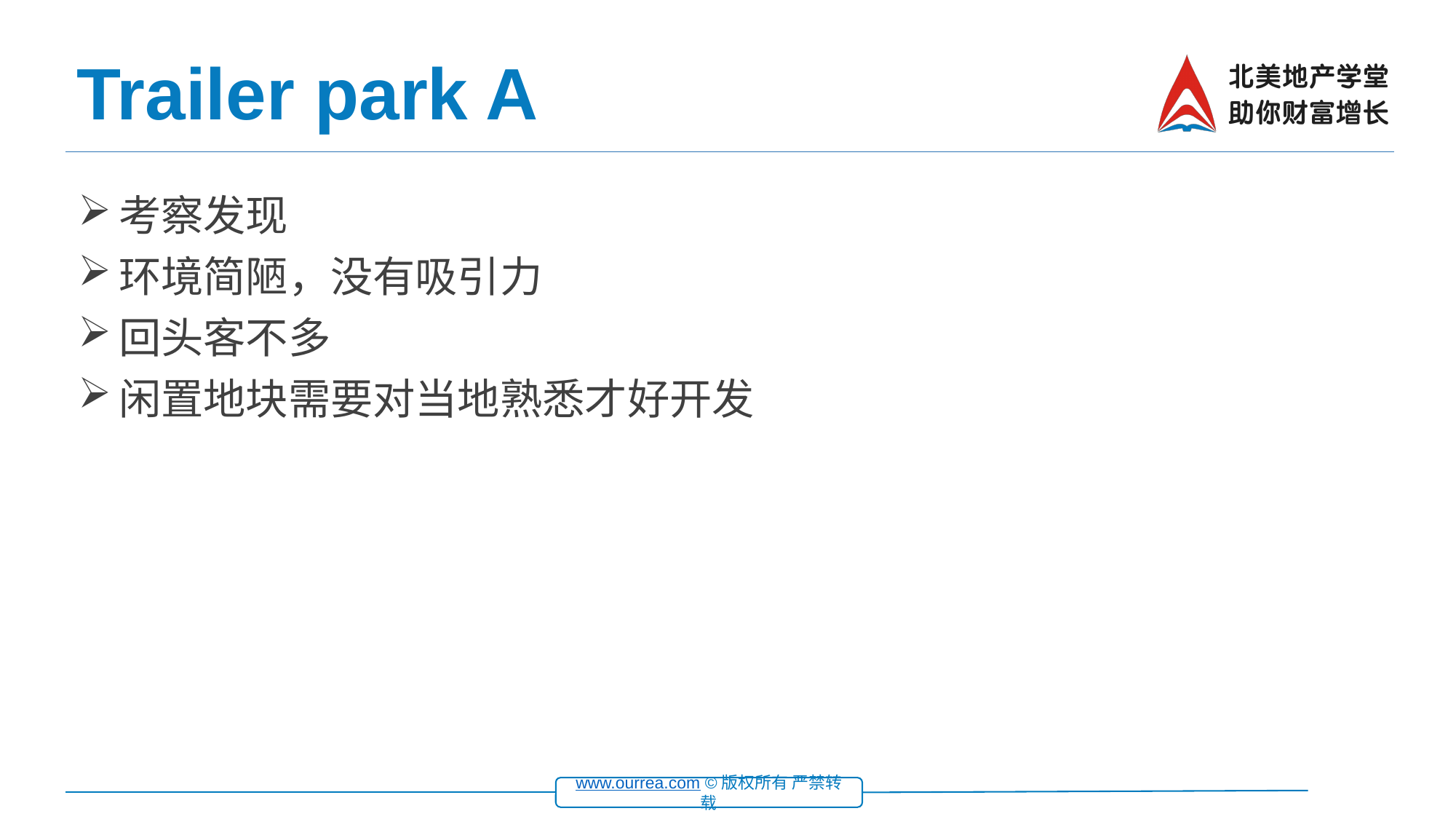

# Trailer park A
考察发现
环境简陋，没有吸引力
回头客不多
闲置地块需要对当地熟悉才好开发
4